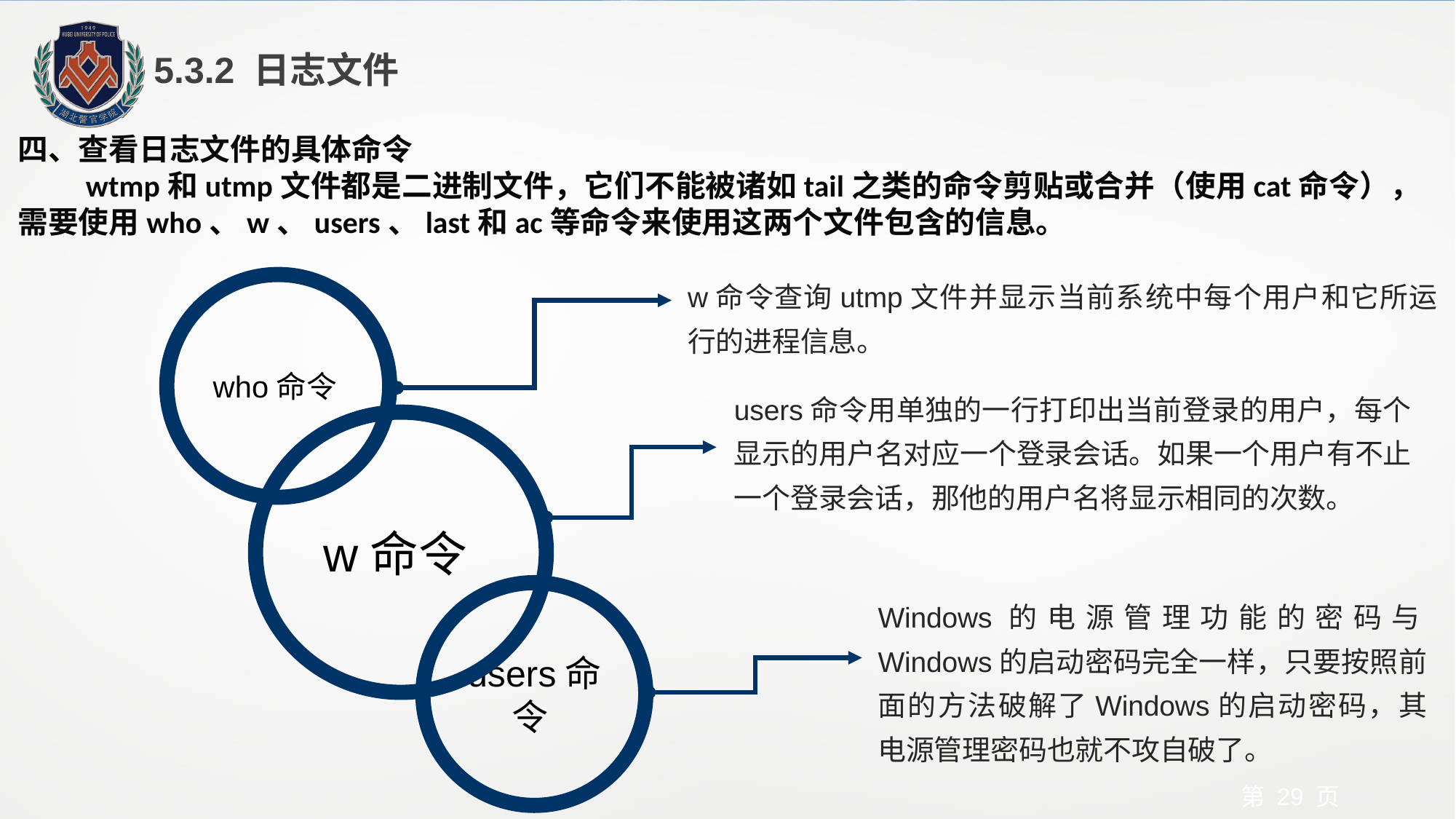

5.3.2 日志文件
四、查看日志文件的具体命令
　　wtmp和utmp文件都是二进制文件，它们不能被诸如tail之类的命令剪贴或合并（使用cat命令），需要使用who、w、users、last和ac等命令来使用这两个文件包含的信息。
w命令查询utmp文件并显示当前系统中每个用户和它所运行的进程信息。
who命令
users命令用单独的一行打印出当前登录的用户，每个显示的用户名对应一个登录会话。如果一个用户有不止一个登录会话，那他的用户名将显示相同的次数。
w命令
Windows的电源管理功能的密码与Windows的启动密码完全一样，只要按照前面的方法破解了Windows的启动密码，其电源管理密码也就不攻自破了。
users命令